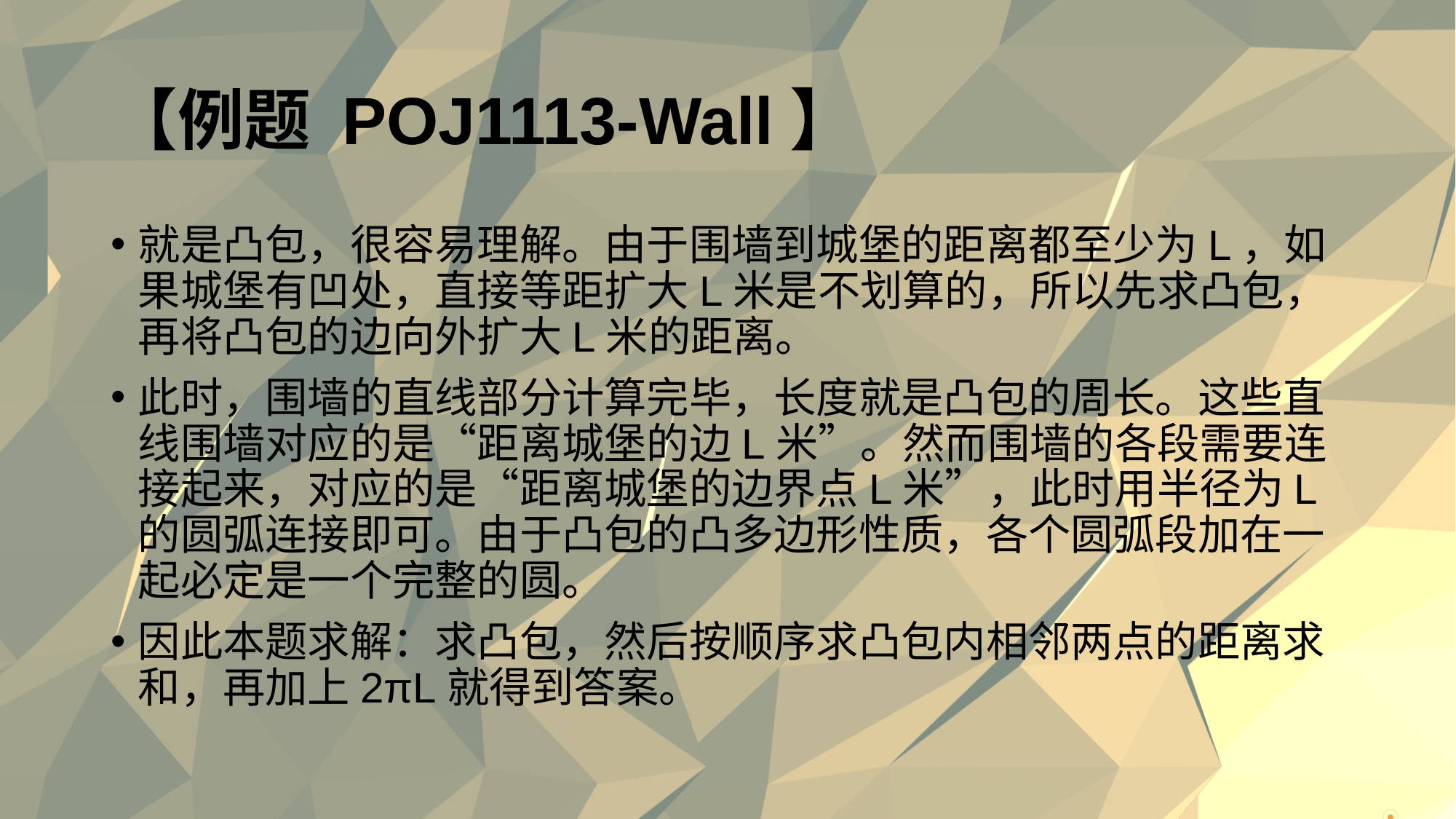

# 【例题 POJ1113-Wall】
就是凸包，很容易理解。由于围墙到城堡的距离都至少为L，如果城堡有凹处，直接等距扩大L米是不划算的，所以先求凸包，再将凸包的边向外扩大L米的距离。
此时，围墙的直线部分计算完毕，长度就是凸包的周长。这些直线围墙对应的是“距离城堡的边L米”。然而围墙的各段需要连接起来，对应的是“距离城堡的边界点L米”，此时用半径为L的圆弧连接即可。由于凸包的凸多边形性质，各个圆弧段加在一起必定是一个完整的圆。
因此本题求解：求凸包，然后按顺序求凸包内相邻两点的距离求和，再加上2πL就得到答案。